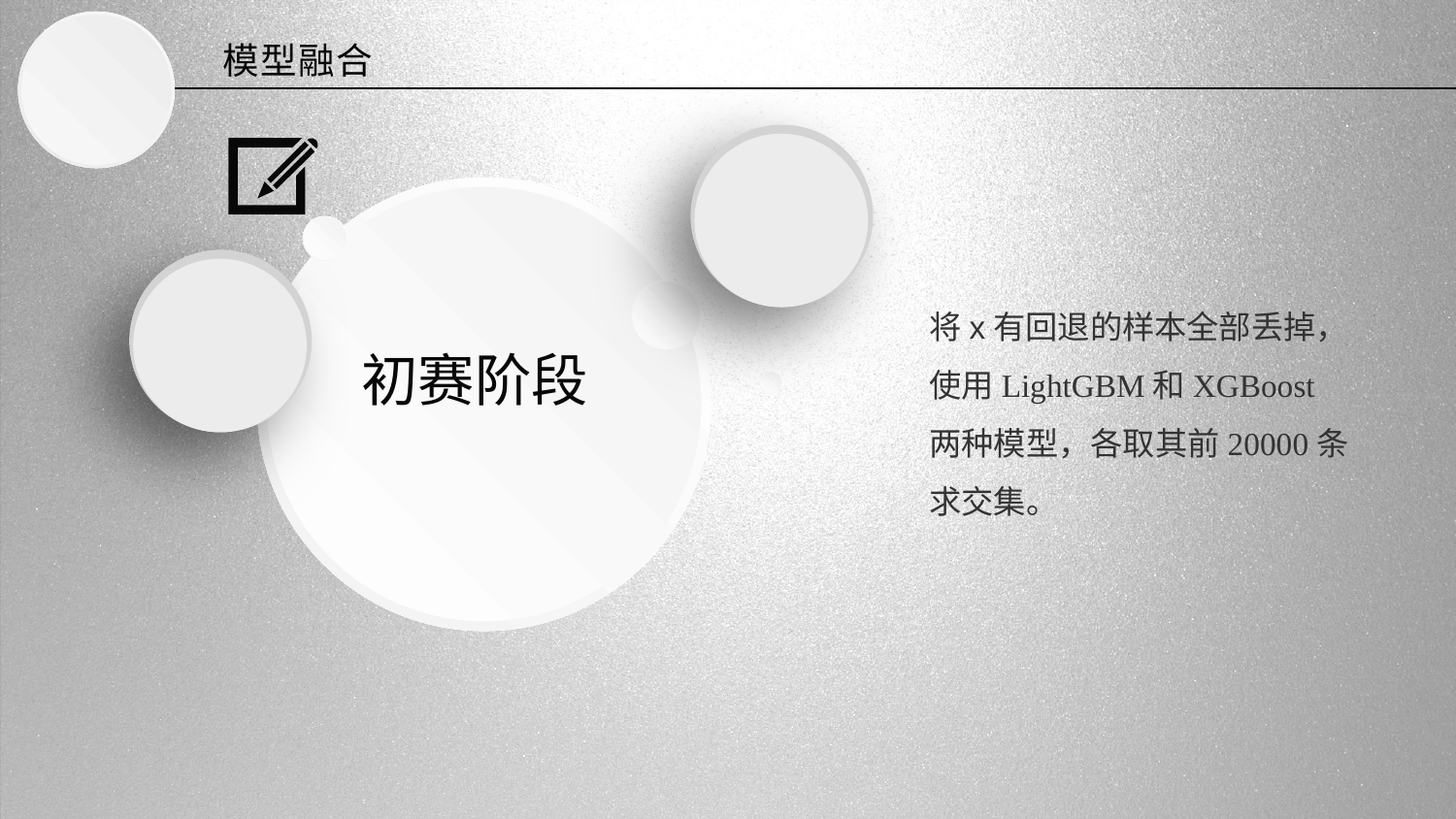

模型融合

 初赛阶段

将x有回退的样本全部丢掉，
使用LightGBM和XGBoost两种模型，各取其前20000条求交集。